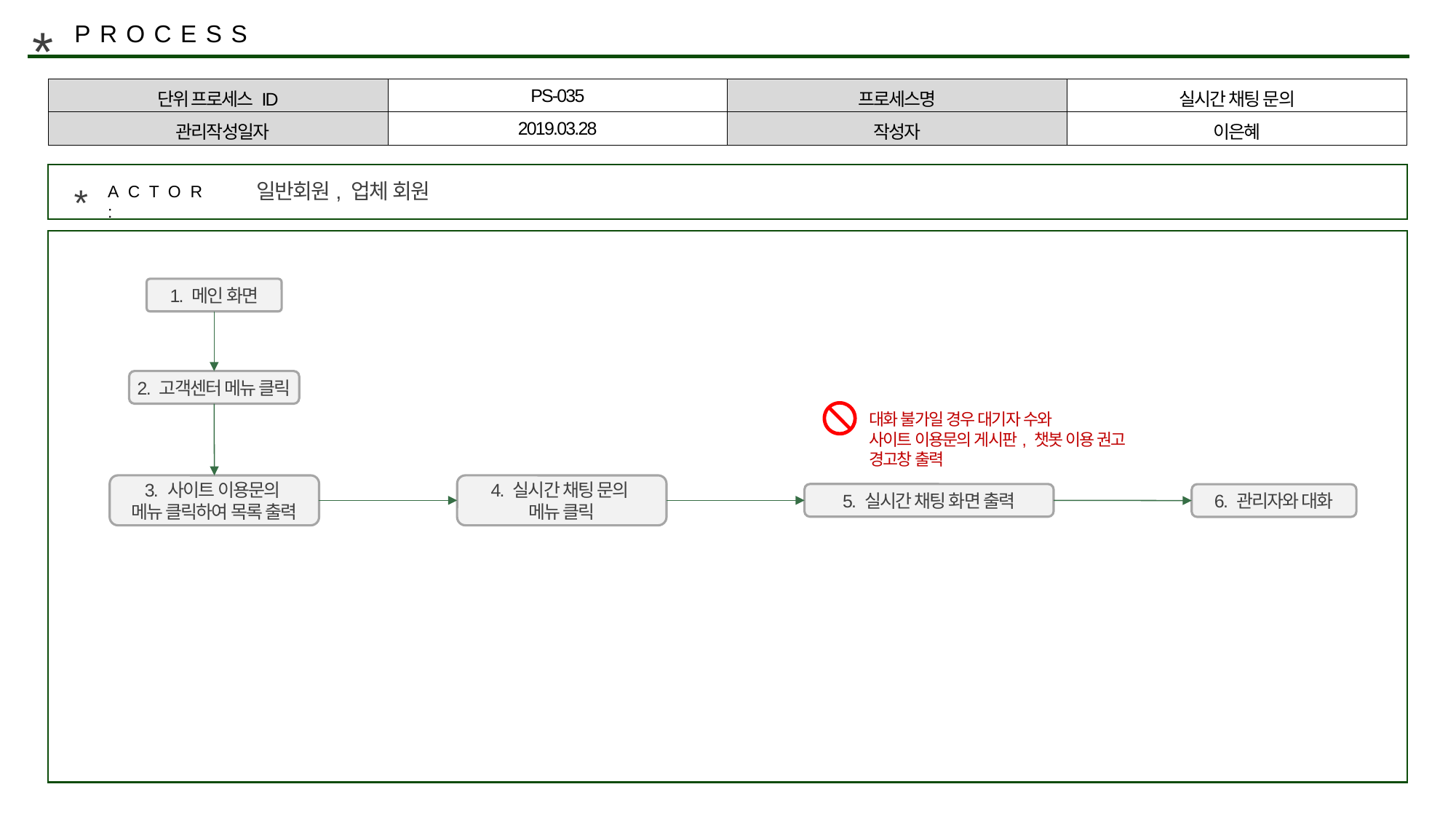

*
PROCESS
| 단위 프로세스 ID | PS-035 | 프로세스명 | 실시간 채팅 문의 |
| --- | --- | --- | --- |
| 관리작성일자 | 2019.03.28 | 작성자 | 이은혜 |

일반회원, 업체 회원
*
ACTOR :

1. 메인 화면
2. 고객센터 메뉴 클릭

대화 불가일 경우 대기자 수와
사이트 이용문의 게시판, 챗봇 이용 권고 경고창 출력
3. 사이트 이용문의
메뉴 클릭하여 목록 출력
4. 실시간 채팅 문의
메뉴 클릭
5. 실시간 채팅 화면 출력
6. 관리자와 대화